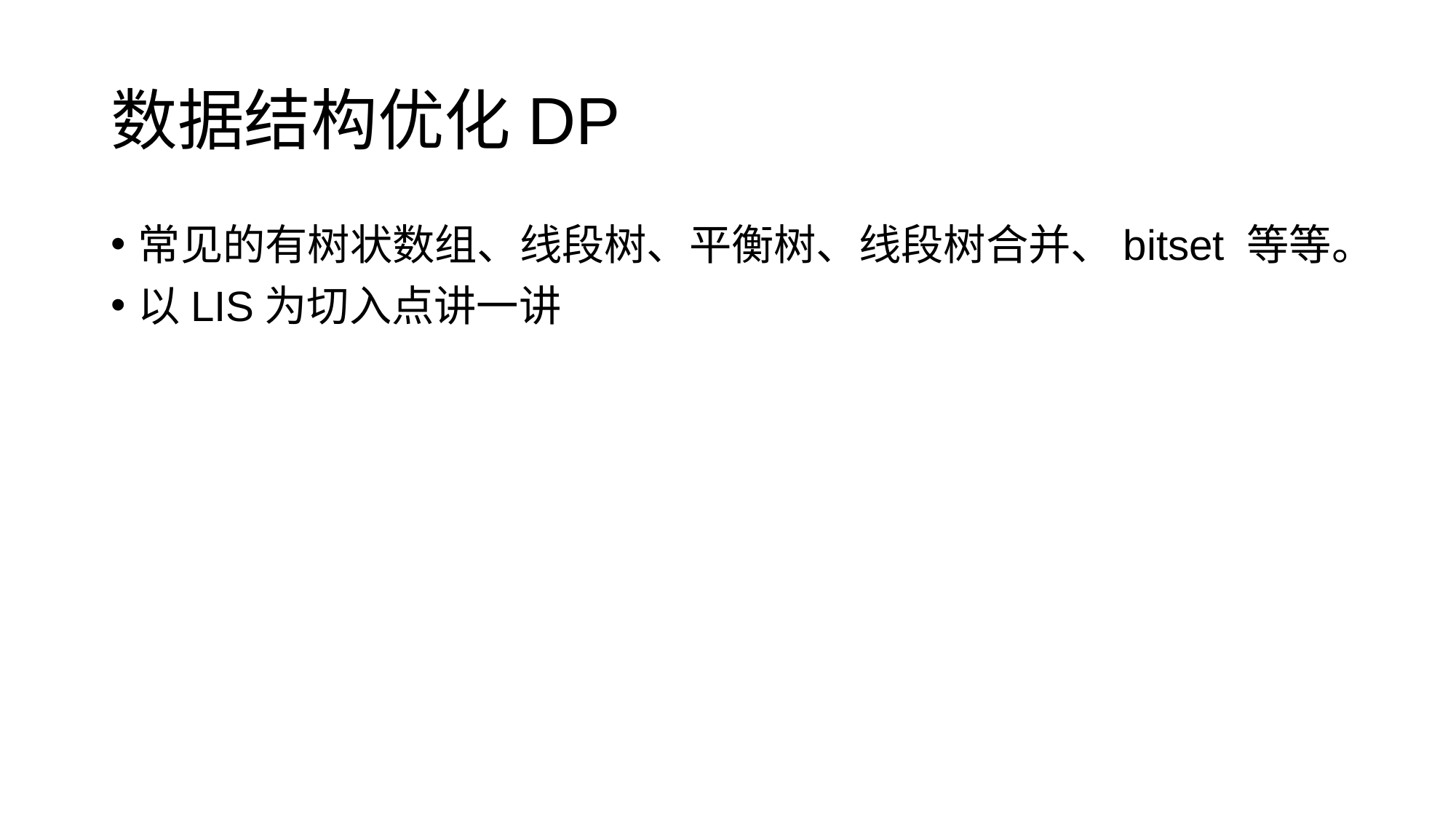

# 数据结构优化DP
常见的有树状数组、线段树、平衡树、线段树合并、bitset 等等。
以LIS为切入点讲一讲